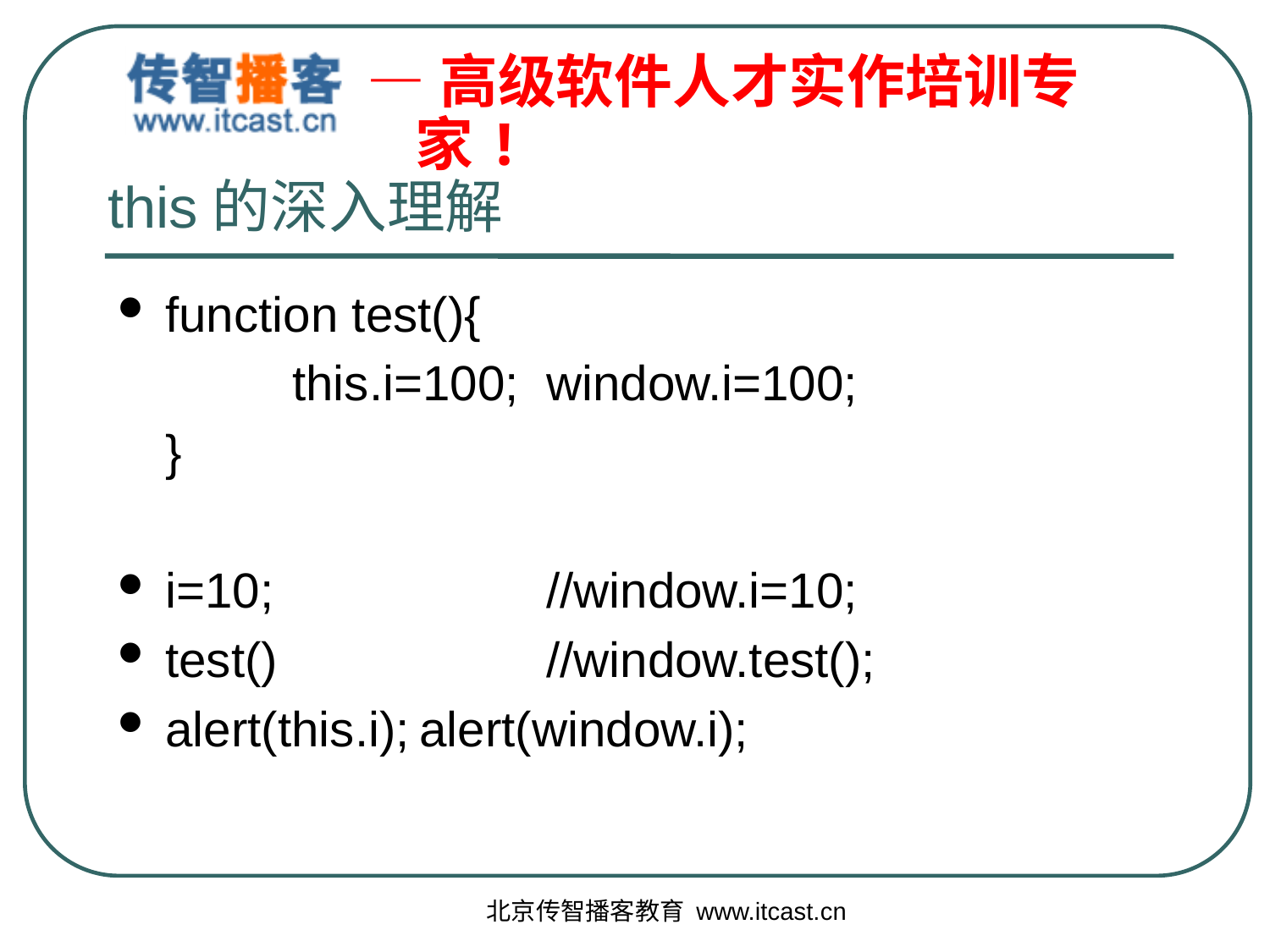

# this的深入理解
function test(){
		this.i=100;	window.i=100;
	}

i=10;			//window.i=10;
test()			//window.test();
alert(this.i);	alert(window.i);
北京传智播客教育 www.itcast.cn